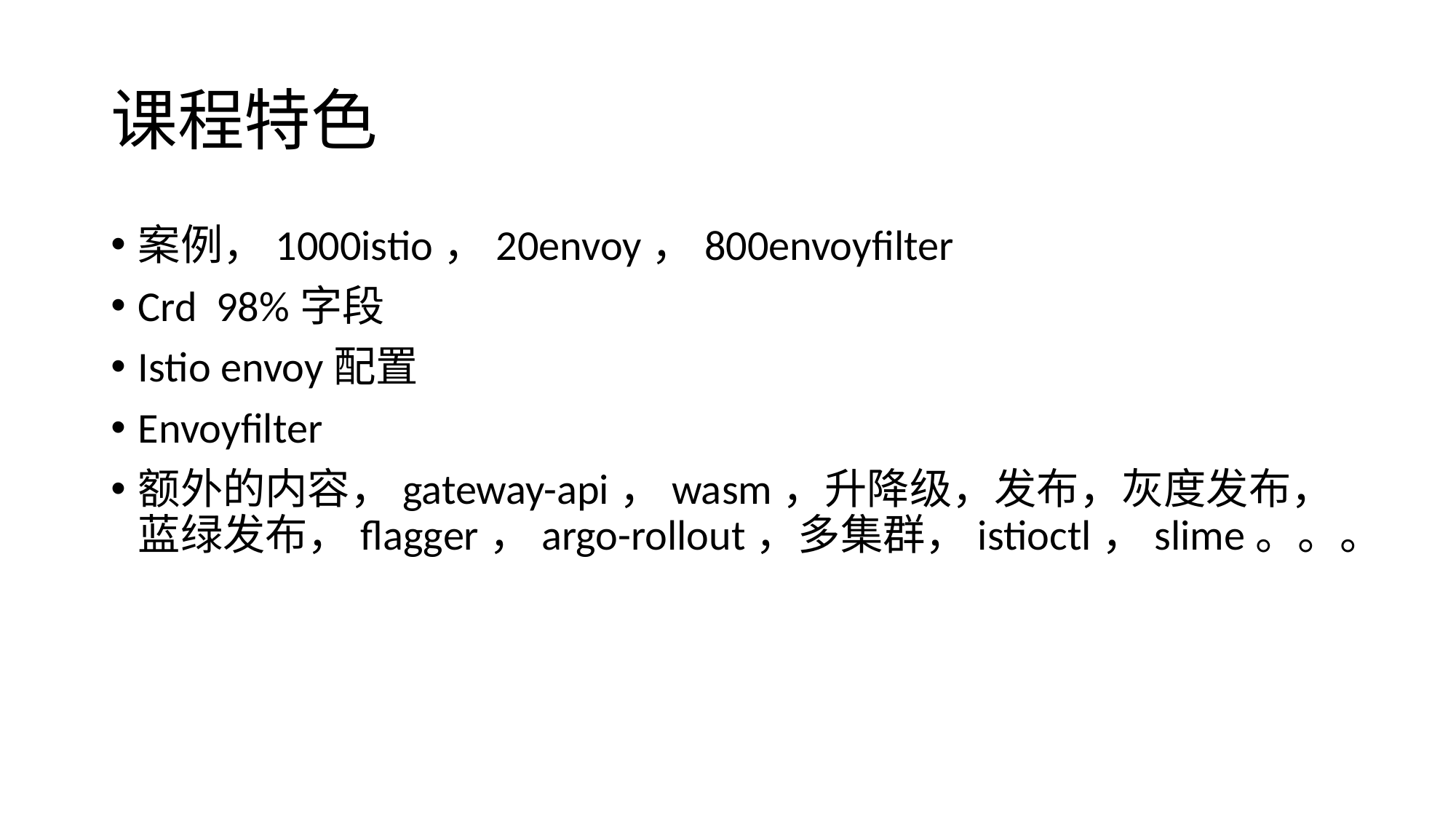

# 课程特色
案例，1000istio，20envoy，800envoyfilter
Crd  98%字段
Istio envoy配置
Envoyfilter
额外的内容，gateway-api，wasm，升降级，发布，灰度发布，蓝绿发布，flagger，argo-rollout，多集群，istioctl，slime。。。